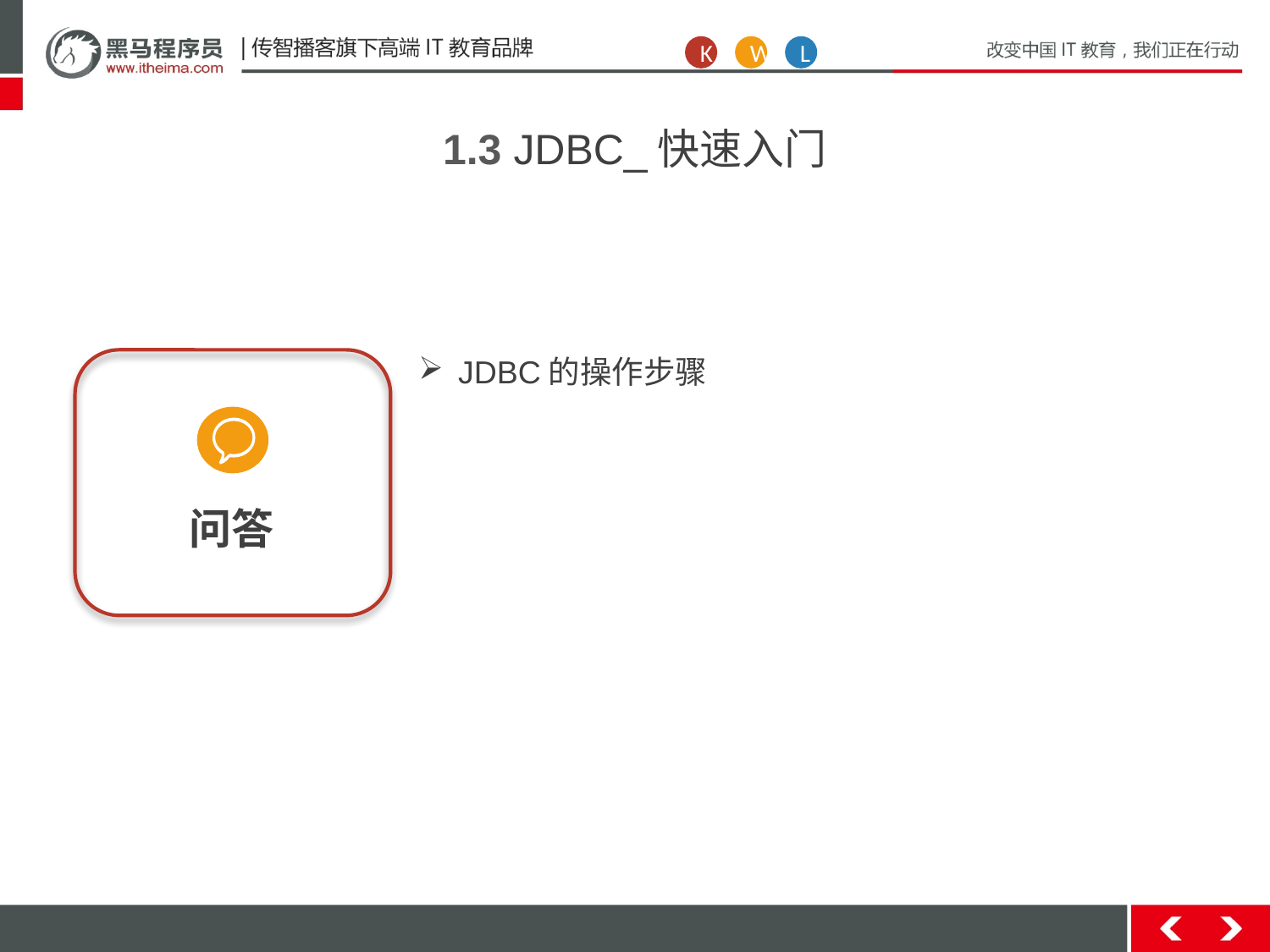

K
W
L
1.3 JDBC_快速入门

问答
JDBC的操作步骤